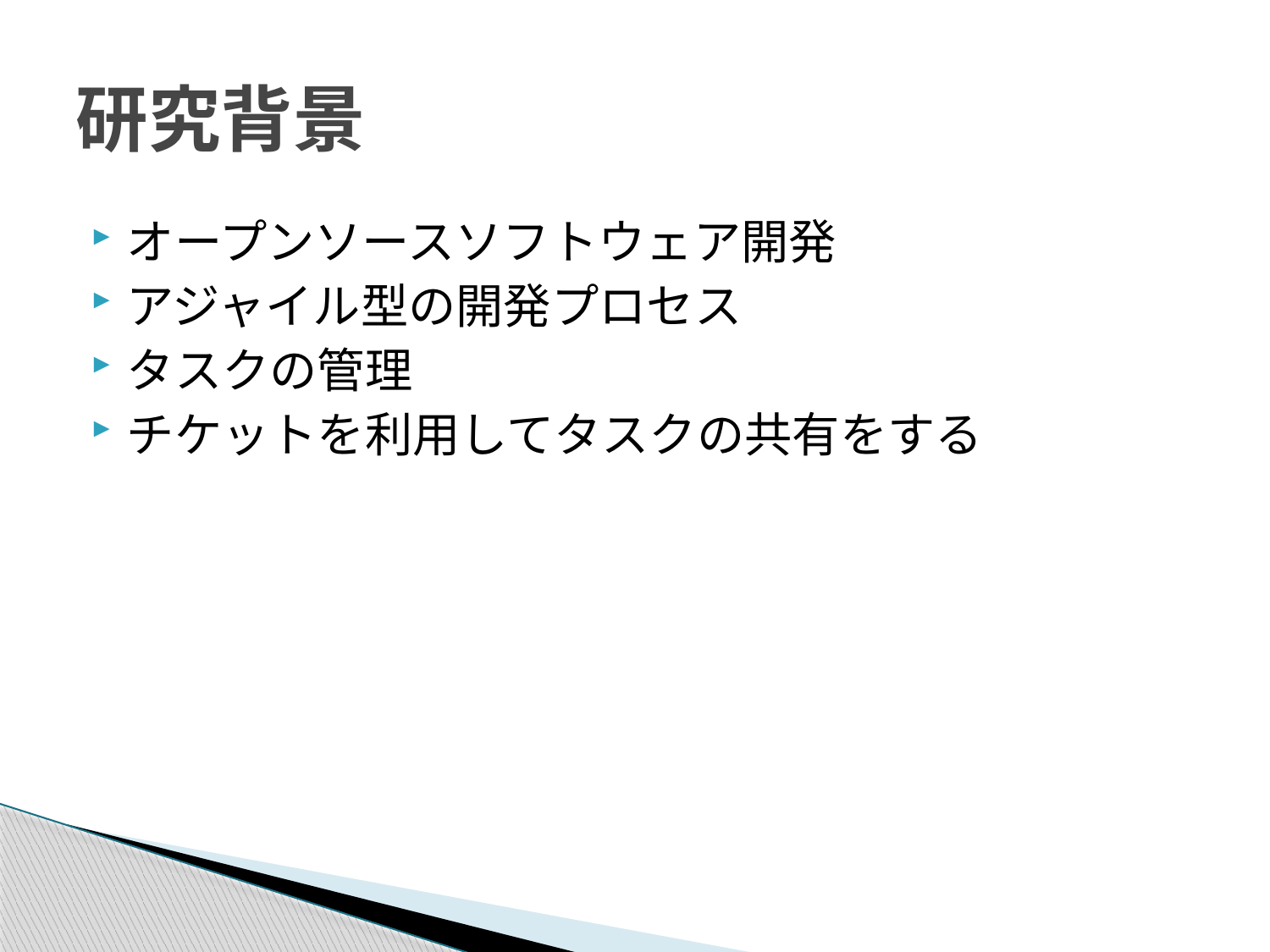

# 研究背景
オープンソースソフトウェア開発
アジャイル型の開発プロセス
タスクの管理
チケットを利用してタスクの共有をする